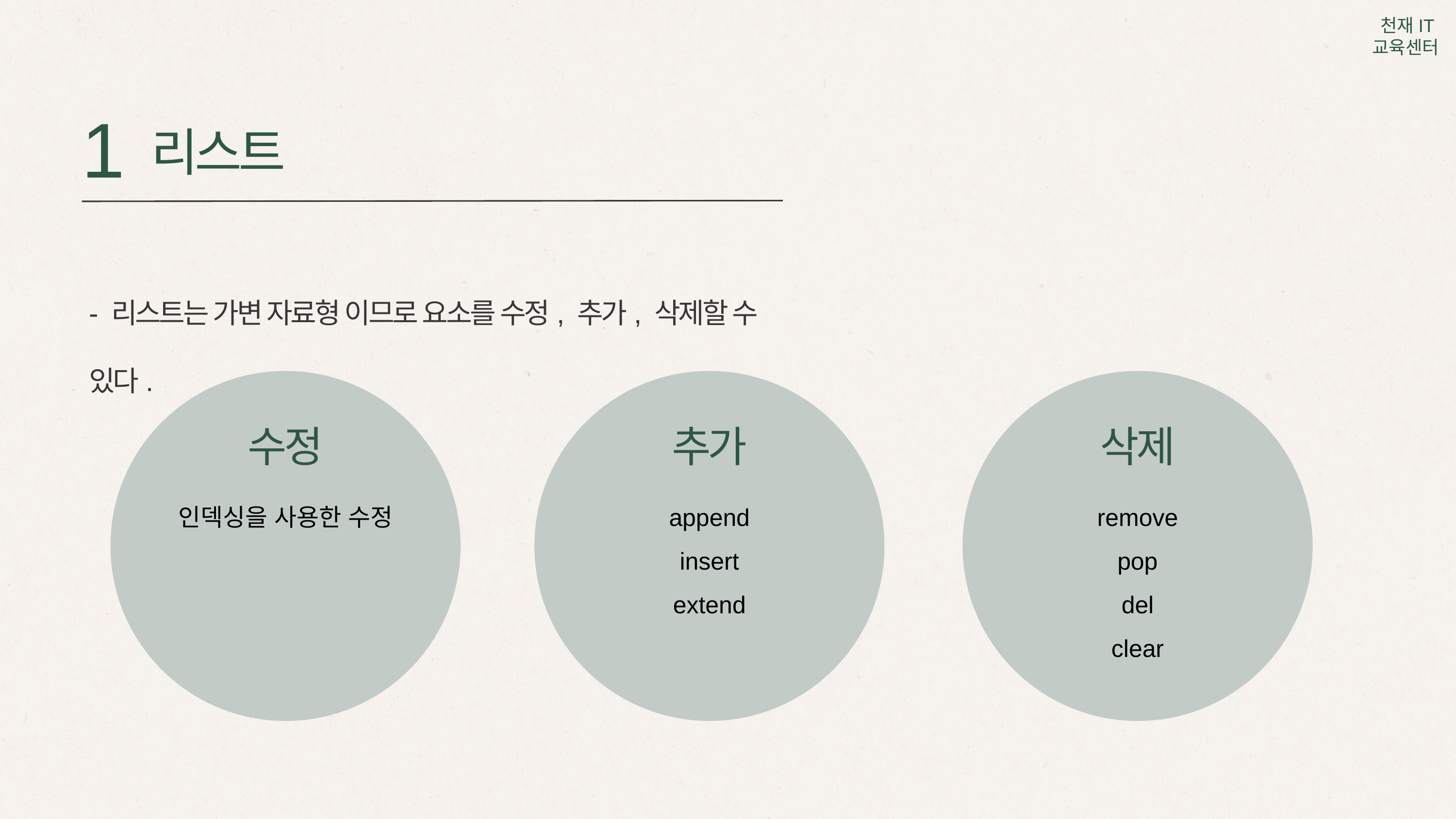

1
리스트

- 리스트는 가변 자료형 이므로 요소를 수정, 추가, 삭제할 수 있다.

수정
인덱싱을 사용한 수정

추가
append
insert
extend

삭제
remove
pop
del
clear